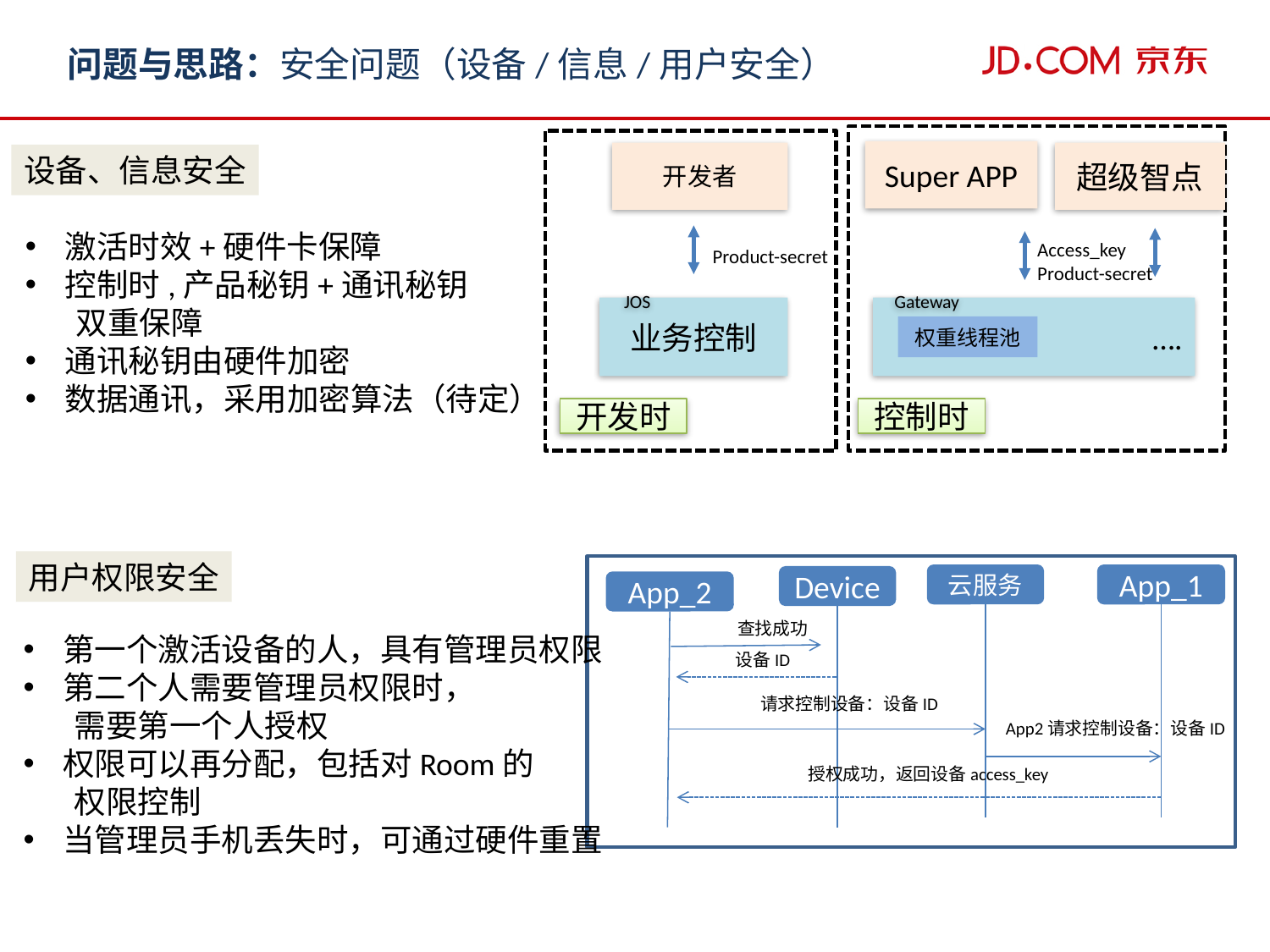

问题与思路：安全问题（设备/信息/用户安全）

Super APP
开发者
超级智点
设备、信息安全
激活时效+硬件卡保障
控制时,产品秘钥+通讯秘钥
      双重保障
通讯秘钥由硬件加密
数据通讯，采用加密算法（待定）
Access_key
Product-secret

Product-secret
JOS
业务控制
Gateway
….
权重线程池
开发时
控制时
用户权限安全

云服务
App_1
Device
App_2
查找成功
第一个激活设备的人，具有管理员权限
第二个人需要管理员权限时，
      需要第一个人授权
权限可以再分配，包括对Room的
      权限控制
当管理员手机丢失时，可通过硬件重置
设备ID
请求控制设备：设备ID
App2请求控制设备：设备ID
授权成功，返回设备access_key